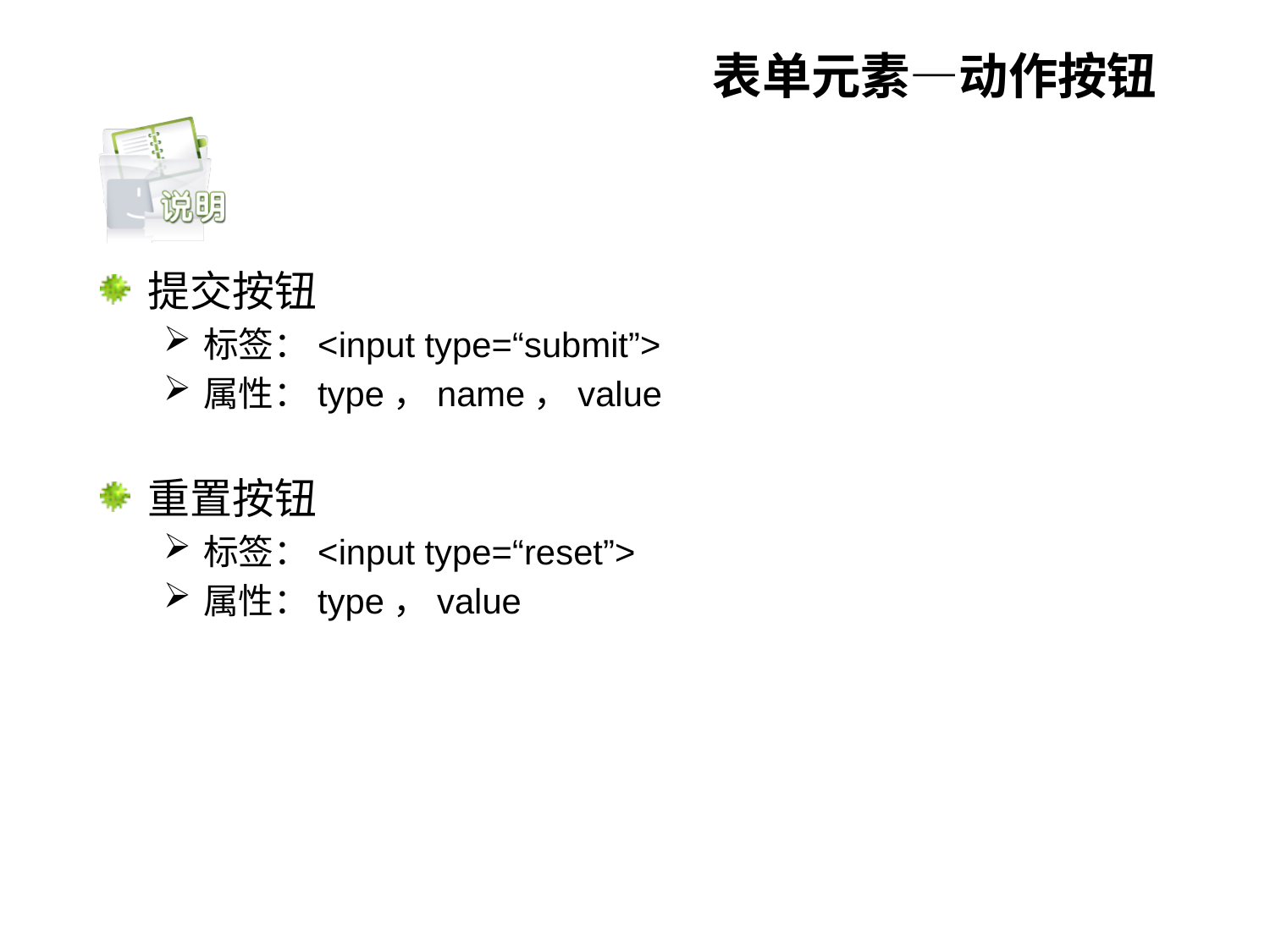

# 表单元素—动作按钮
提交按钮
标签：<input type=“submit”>
属性：type，name，value

重置按钮
标签：<input type=“reset”>
属性：type，value